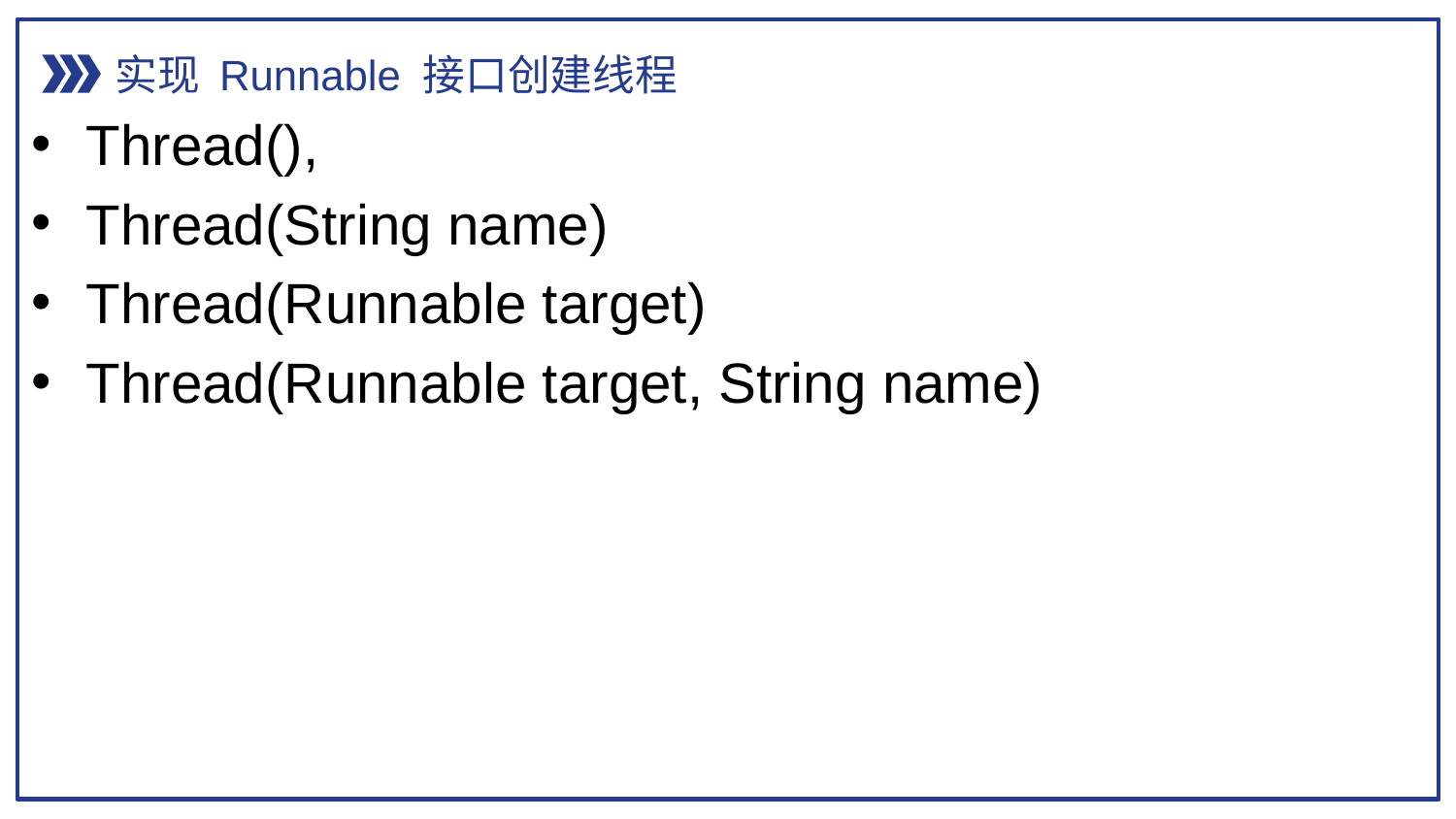

实现 Runnable 接口创建线程

Thread(),
Thread(String name)
Thread(Runnable target)
Thread(Runnable target, String name)